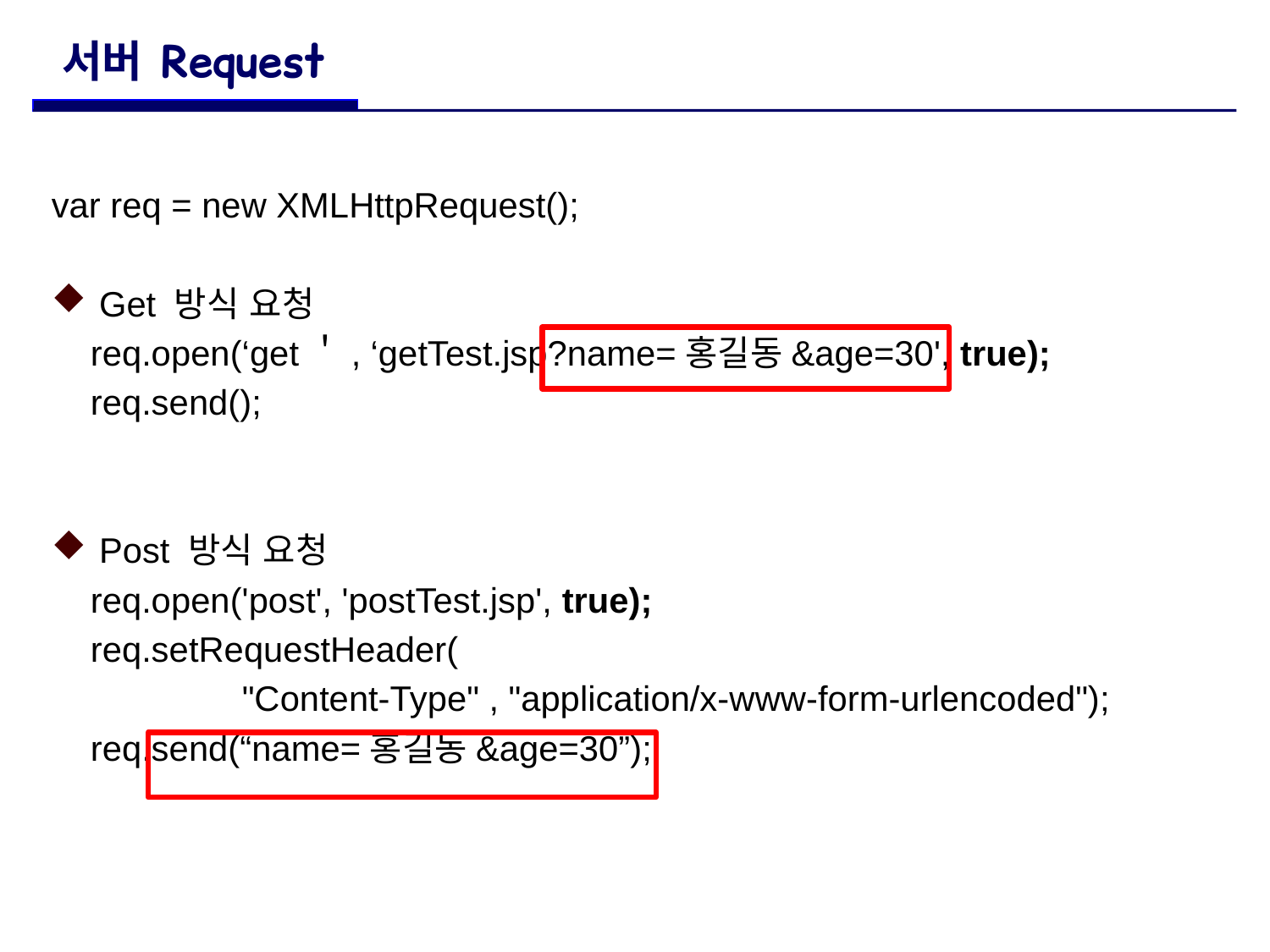

# 서버 Request
var req = new XMLHttpRequest();

Get 방식 요청
    req.open(‘get＇, ‘getTest.jsp?name=홍길동&age=30', true);
    req.send();

Post 방식 요청
    req.open('post', 'postTest.jsp', true);
    req.setRequestHeader(
	"Content-Type" , "application/x-www-form-urlencoded");
    req.send(“name=홍길동&age=30”);